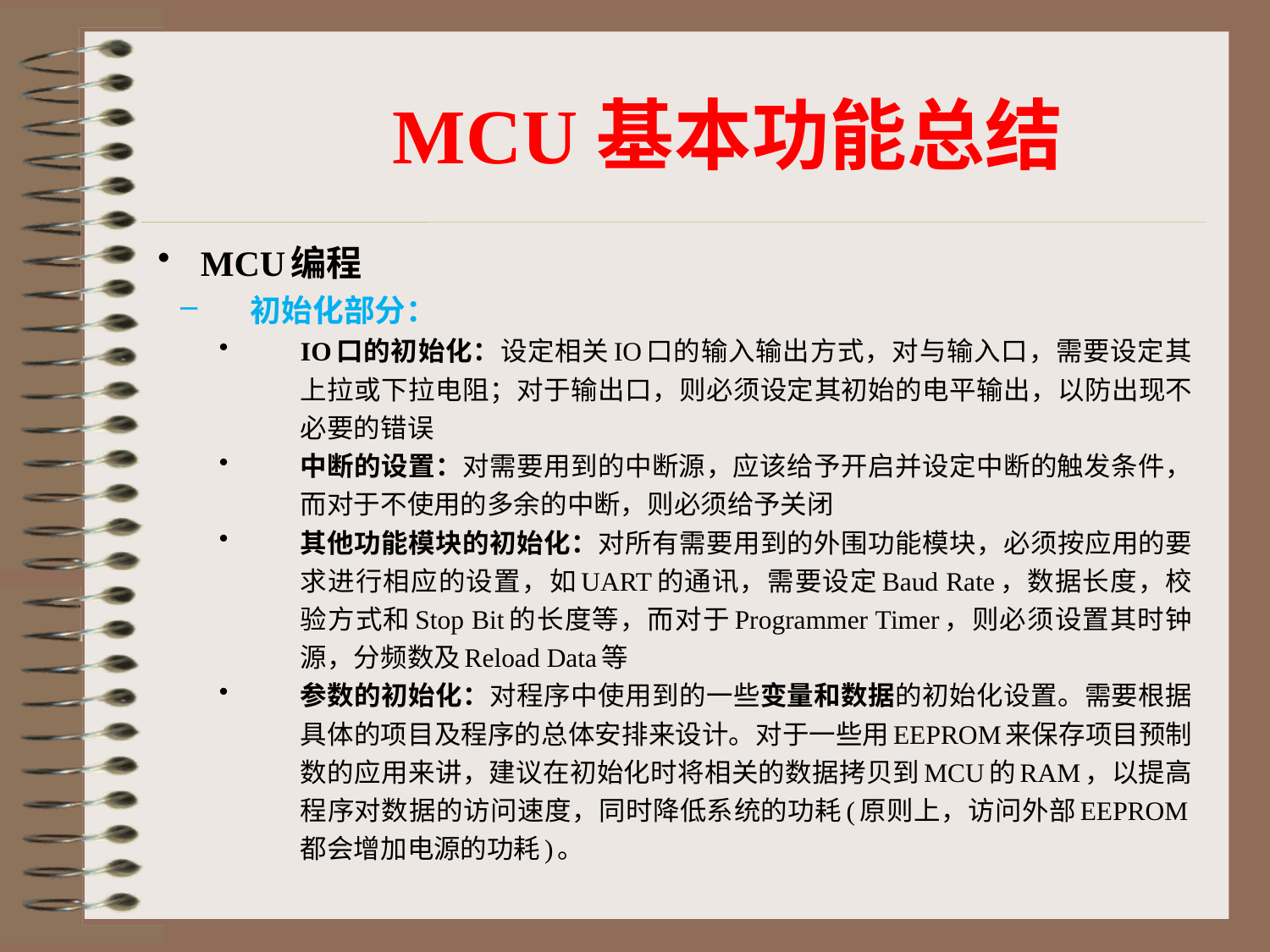

# MCU基本功能总结
MCU编程
初始化部分：
IO口的初始化：设定相关IO口的输入输出方式，对与输入口，需要设定其上拉或下拉电阻；对于输出口，则必须设定其初始的电平输出，以防出现不必要的错误
中断的设置：对需要用到的中断源，应该给予开启并设定中断的触发条件，而对于不使用的多余的中断，则必须给予关闭
其他功能模块的初始化：对所有需要用到的外围功能模块，必须按应用的要求进行相应的设置，如UART的通讯，需要设定Baud Rate，数据长度，校验方式和Stop Bit的长度等，而对于Programmer Timer，则必须设置其时钟源，分频数及Reload Data等
参数的初始化：对程序中使用到的一些变量和数据的初始化设置。需要根据具体的项目及程序的总体安排来设计。对于一些用EEPROM来保存项目预制数的应用来讲，建议在初始化时将相关的数据拷贝到MCU的RAM，以提高程序对数据的访问速度，同时降低系统的功耗(原则上，访问外部EEPROM都会增加电源的功耗)。